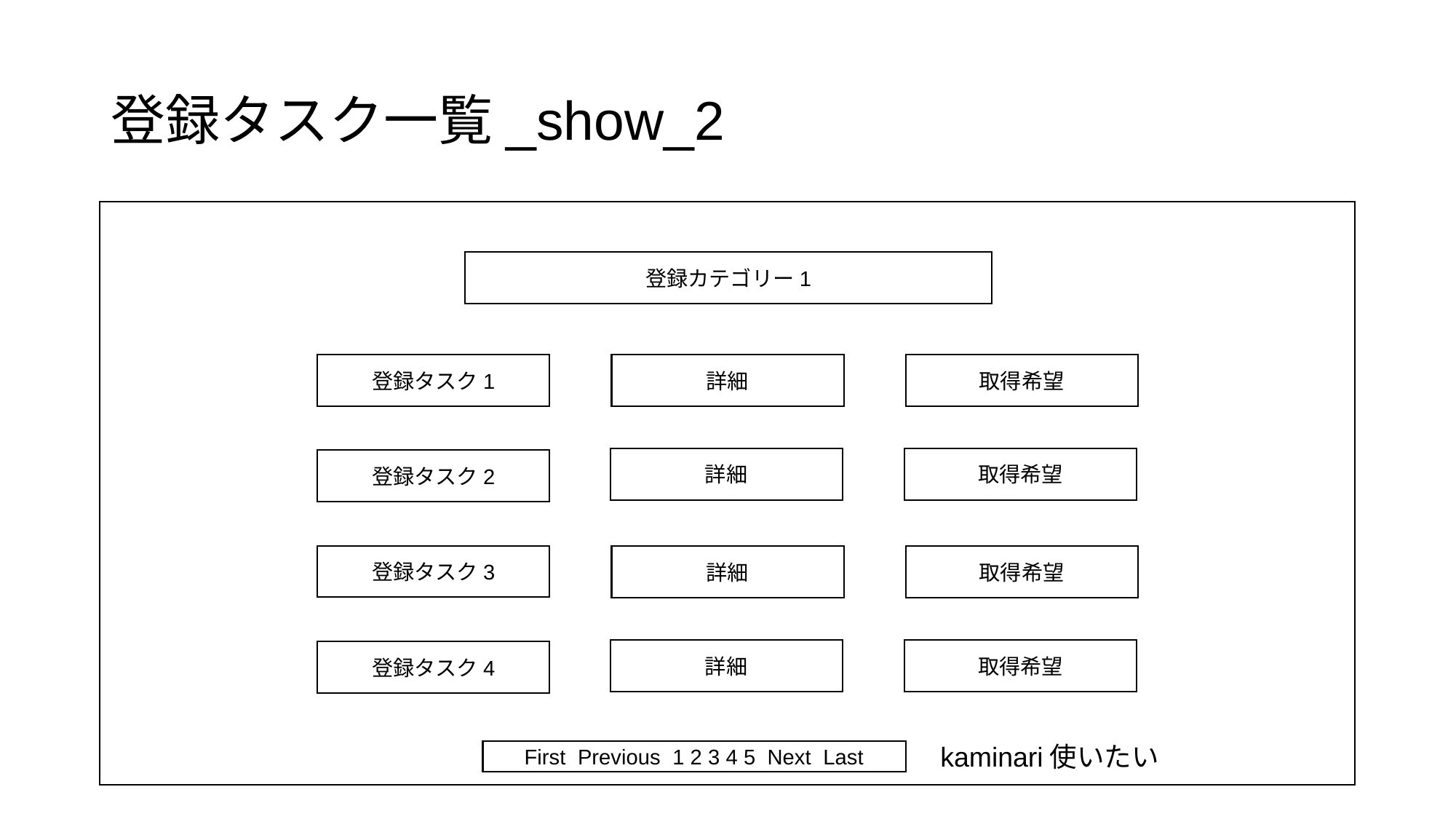

# 登録タスク一覧_show_2

登録カテゴリー1
登録タスク1
詳細
取得希望
詳細
取得希望
登録タスク2
登録タスク3
詳細
取得希望
詳細
取得希望
登録タスク4
kaminari使いたい
First  Previous  1 2 3 4 5  Next  Last